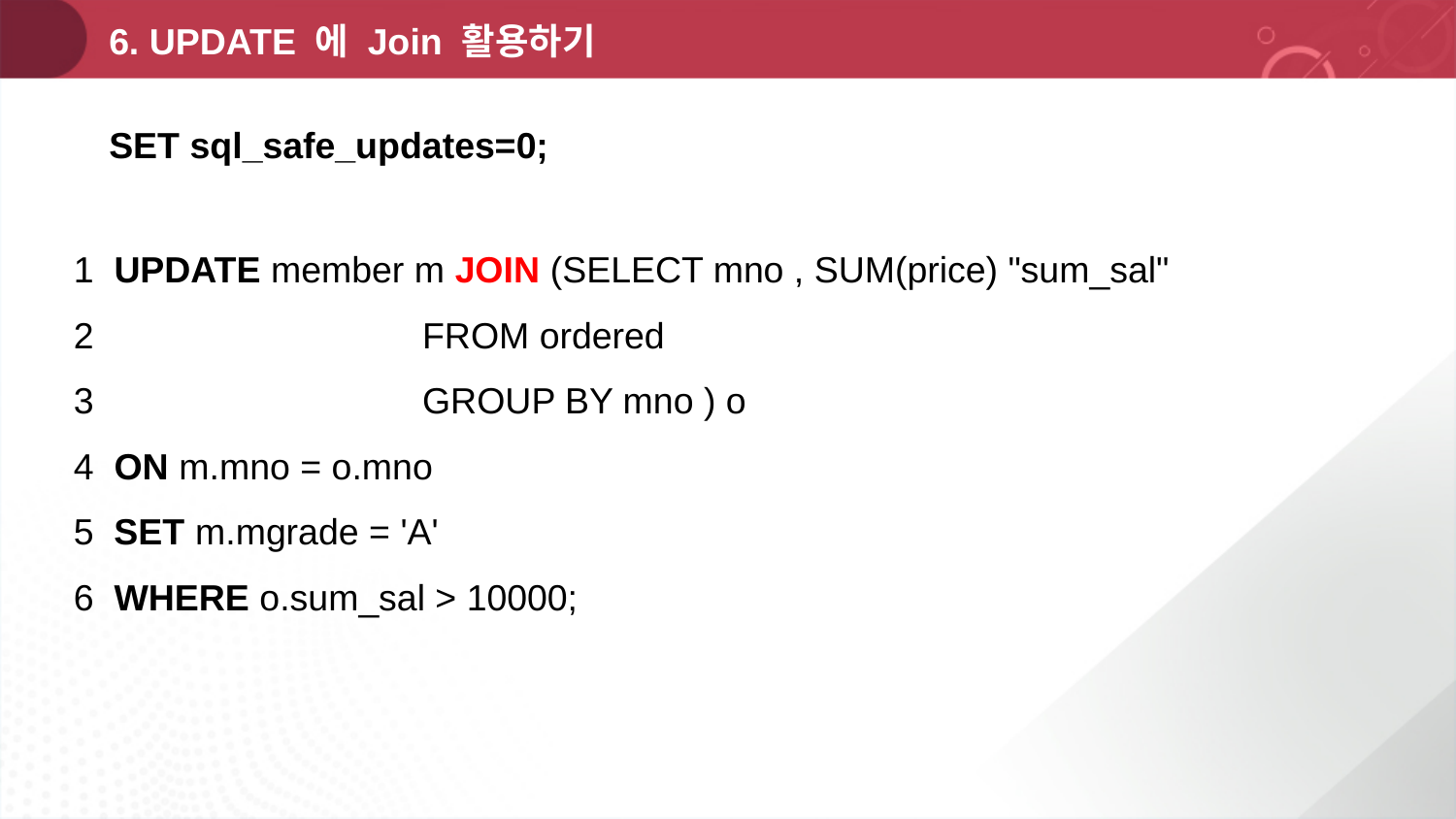

6. UPDATE 에 Join 활용하기
SET sql_safe_updates=0;
1  UPDATE member m JOIN (SELECT mno , SUM(price) "sum_sal"
2  	                    FROM ordered
3  	                    GROUP BY mno ) o
4  ON m.mno = o.mno
5  SET m.mgrade = 'A'
6  WHERE o.sum_sal > 10000;